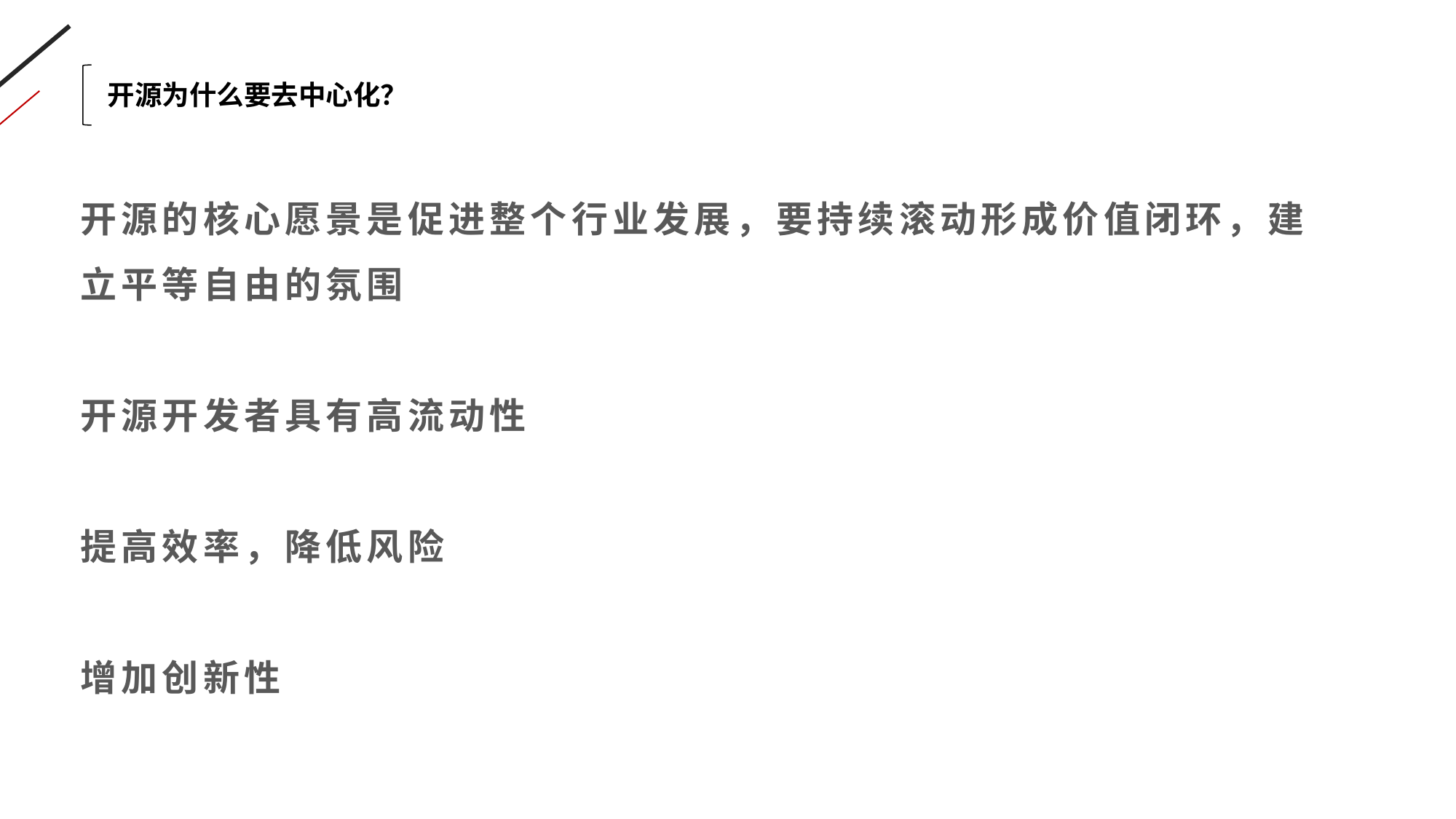

开源为什么要去中心化？
开源的核心愿景是促进整个行业发展，要持续滚动形成价值闭环，建立平等自由的氛围

开源开发者具有高流动性

提高效率，降低风险

增加创新性